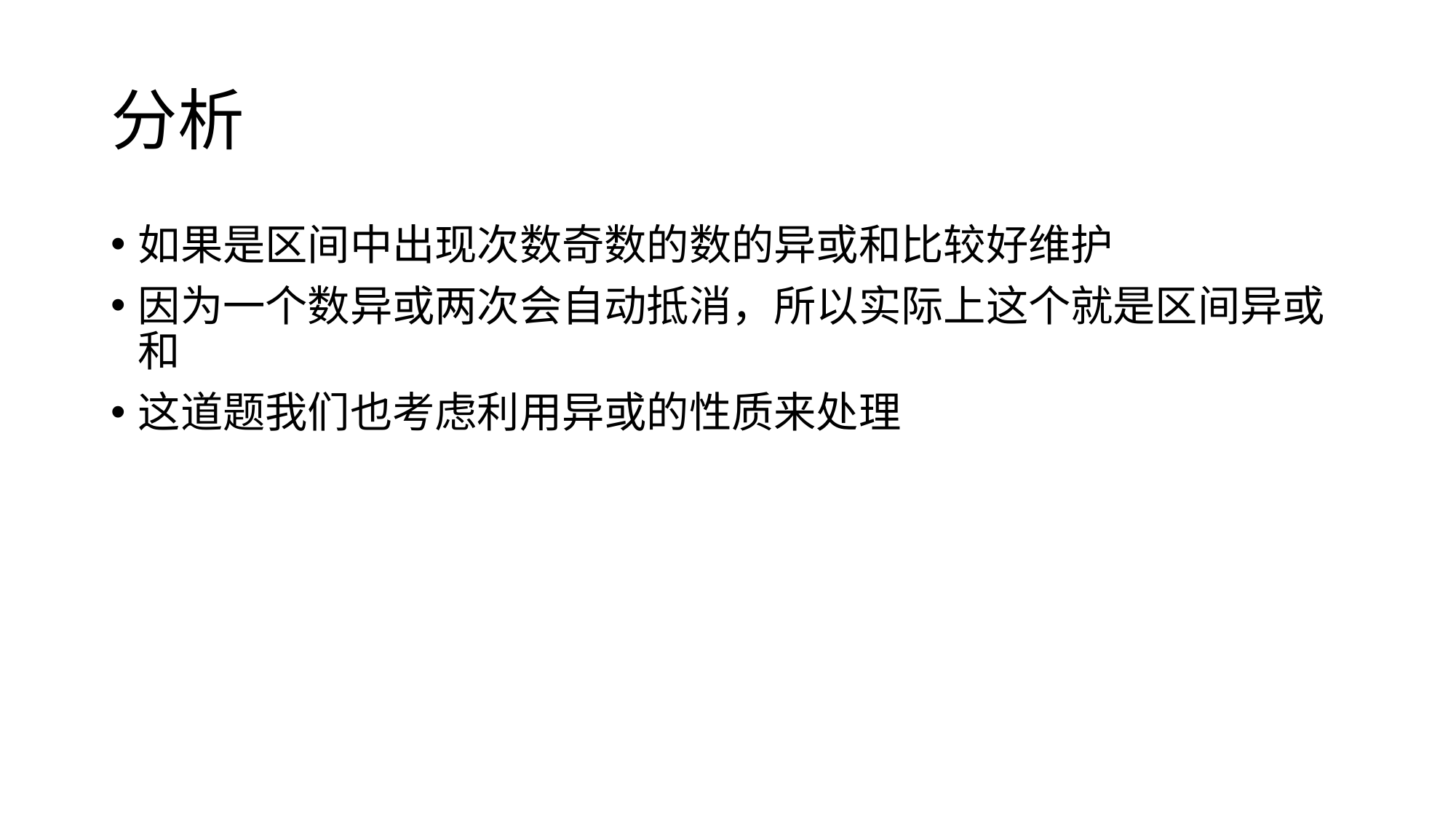

# 分析
如果是区间中出现次数奇数的数的异或和比较好维护
因为一个数异或两次会自动抵消，所以实际上这个就是区间异或和
这道题我们也考虑利用异或的性质来处理